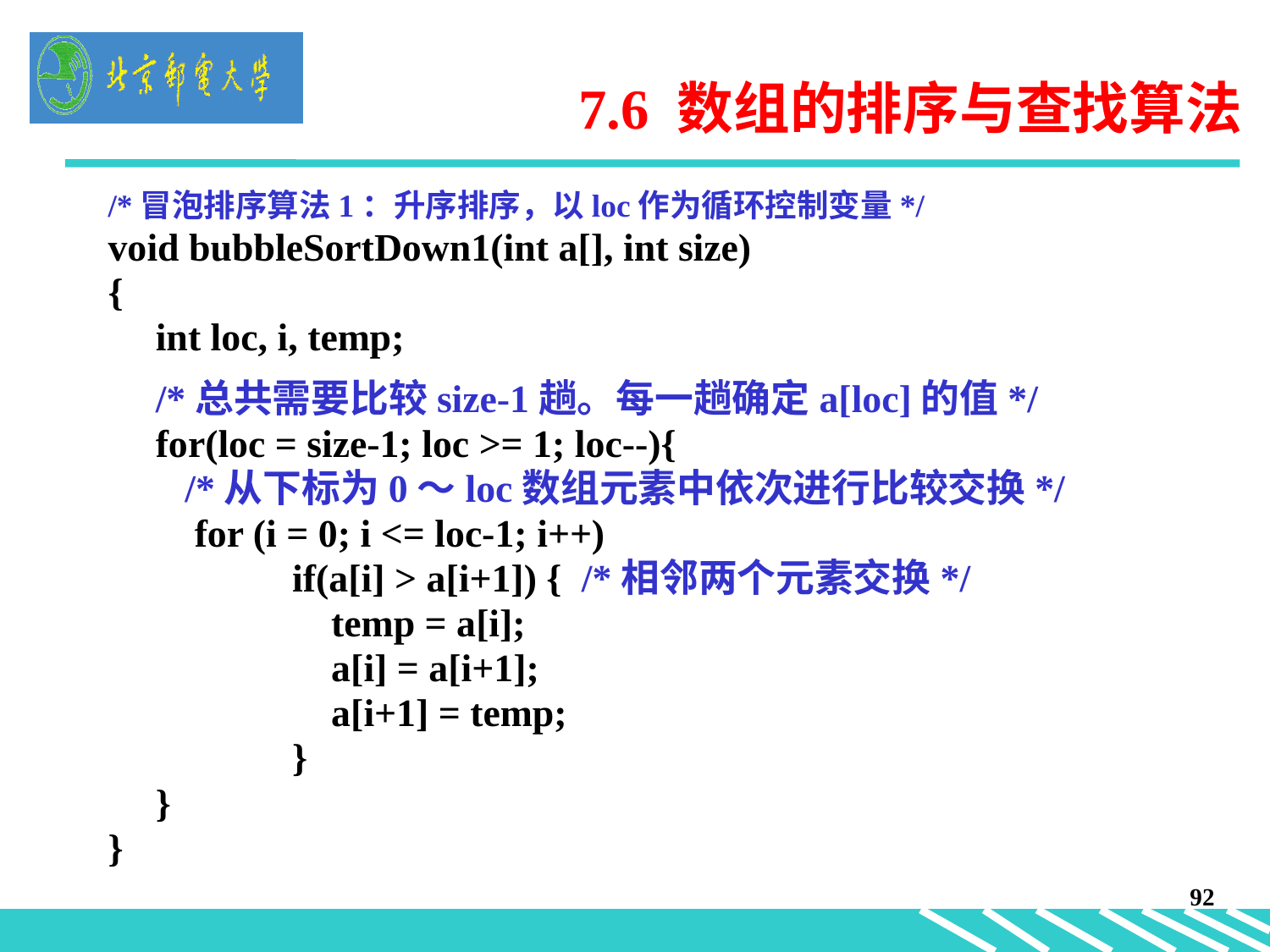

# 7.6 数组的排序与查找算法
/*冒泡排序算法1：升序排序，以loc作为循环控制变量*/
void bubbleSortDown1(int a[], int size)
{
	int loc, i, temp;

	/*总共需要比较size-1趟。每一趟确定a[loc]的值*/
	for(loc = size-1; loc >= 1; loc--){
	   /*从下标为0～loc数组元素中依次进行比较交换*/
	    for (i = 0; i <= loc-1; i++)
		 if(a[i] > a[i+1]) {  /*相邻两个元素交换*/
		     temp = a[i];
		     a[i] = a[i+1];
		     a[i+1] = temp;
		 }
	}
}
92